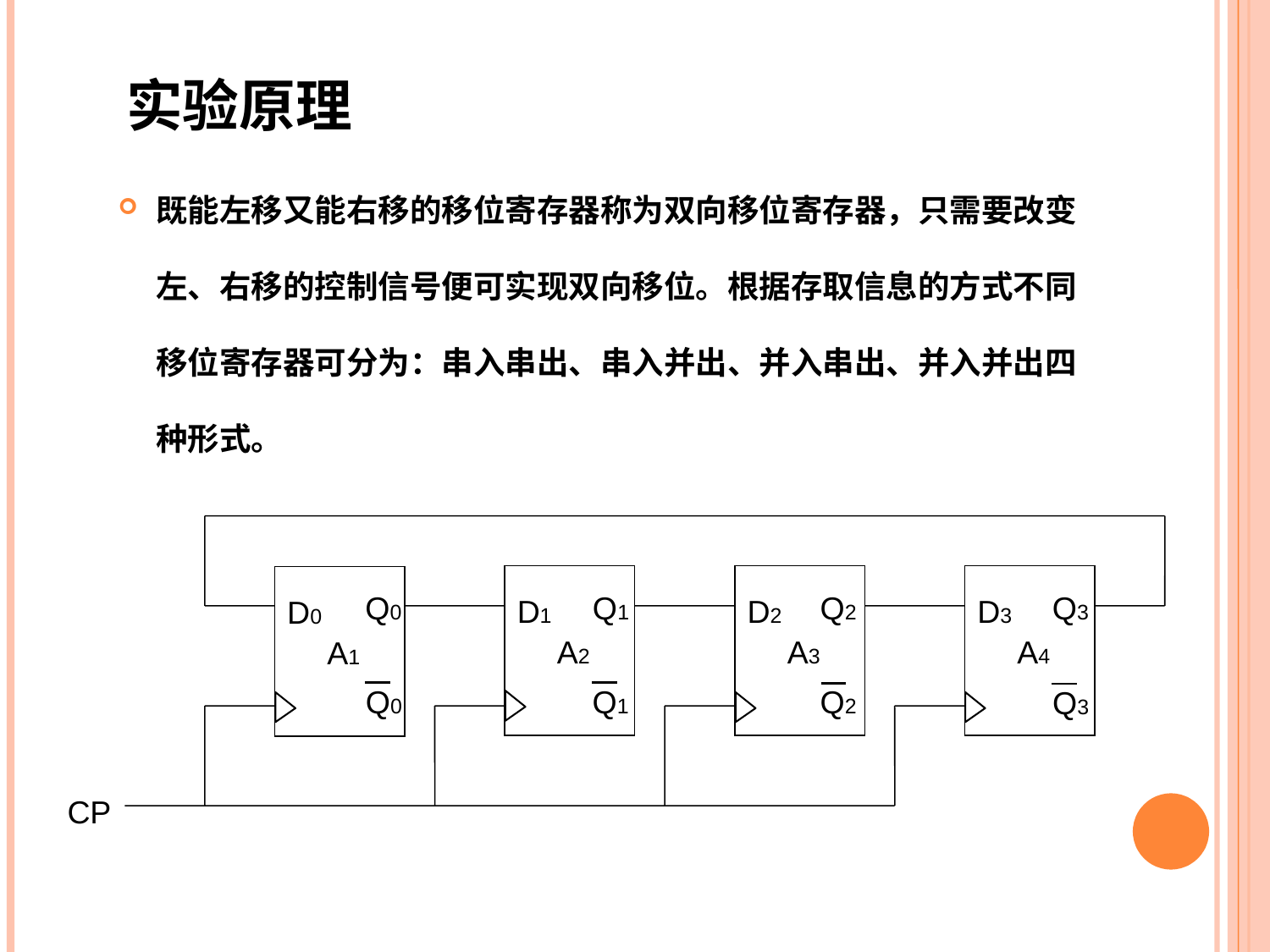

# 实验原理
既能左移又能右移的移位寄存器称为双向移位寄存器，只需要改变左、右移的控制信号便可实现双向移位。根据存取信息的方式不同移位寄存器可分为：串入串出、串入并出、并入串出、并入并出四种形式。

Q0
Q1
Q2
Q3
D1
D2
D3
D0

A2
A3
A4
A1
Q0
Q1
Q2
Q3

CP